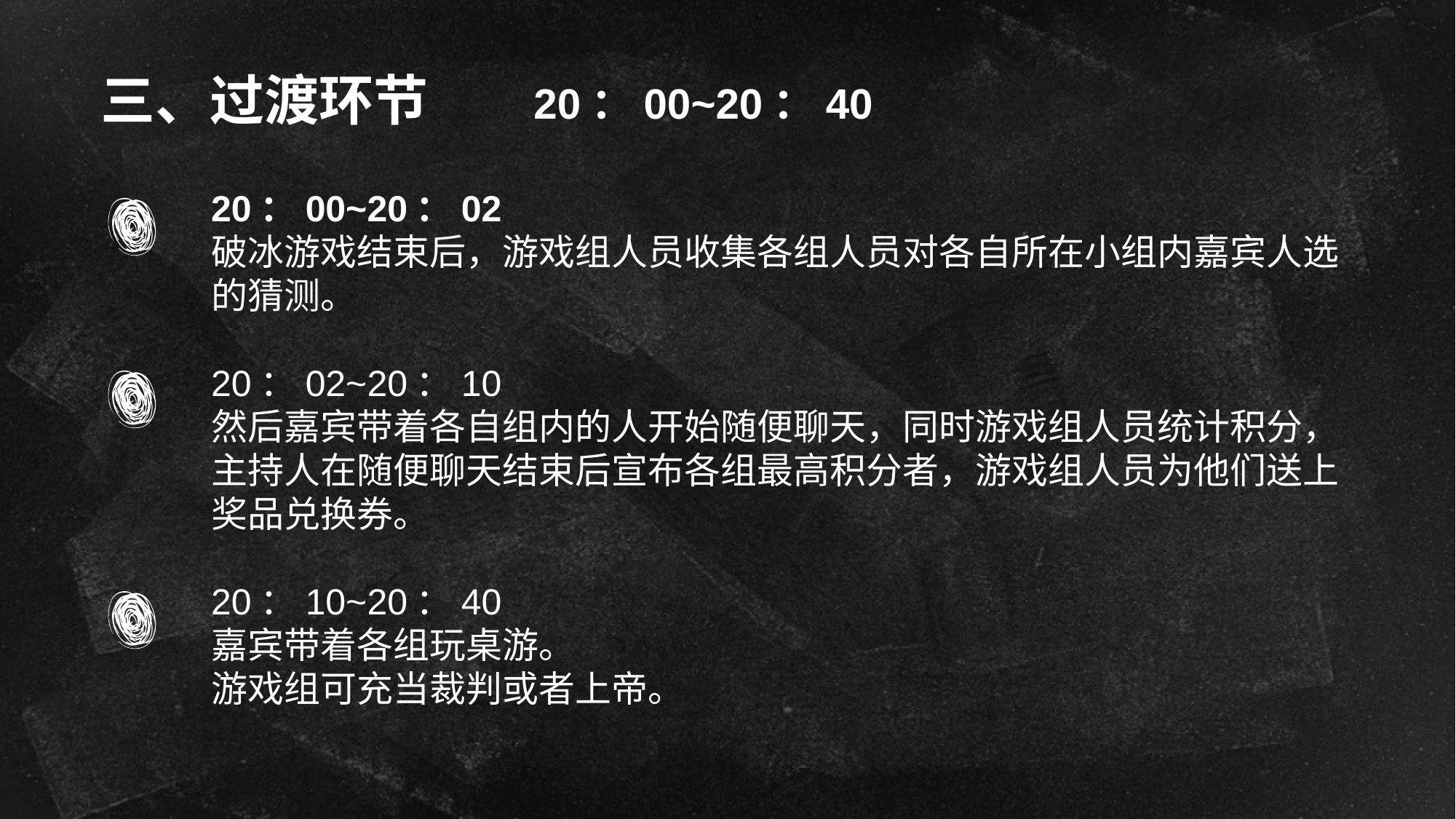

# 三、过渡环节
20：00~20：40
20：00~20：02
破冰游戏结束后，游戏组人员收集各组人员对各自所在小组内嘉宾人选的猜测。

20：02~20：10
然后嘉宾带着各自组内的人开始随便聊天，同时游戏组人员统计积分，主持人在随便聊天结束后宣布各组最高积分者，游戏组人员为他们送上奖品兑换券。

20：10~20：40
嘉宾带着各组玩桌游。
游戏组可充当裁判或者上帝。